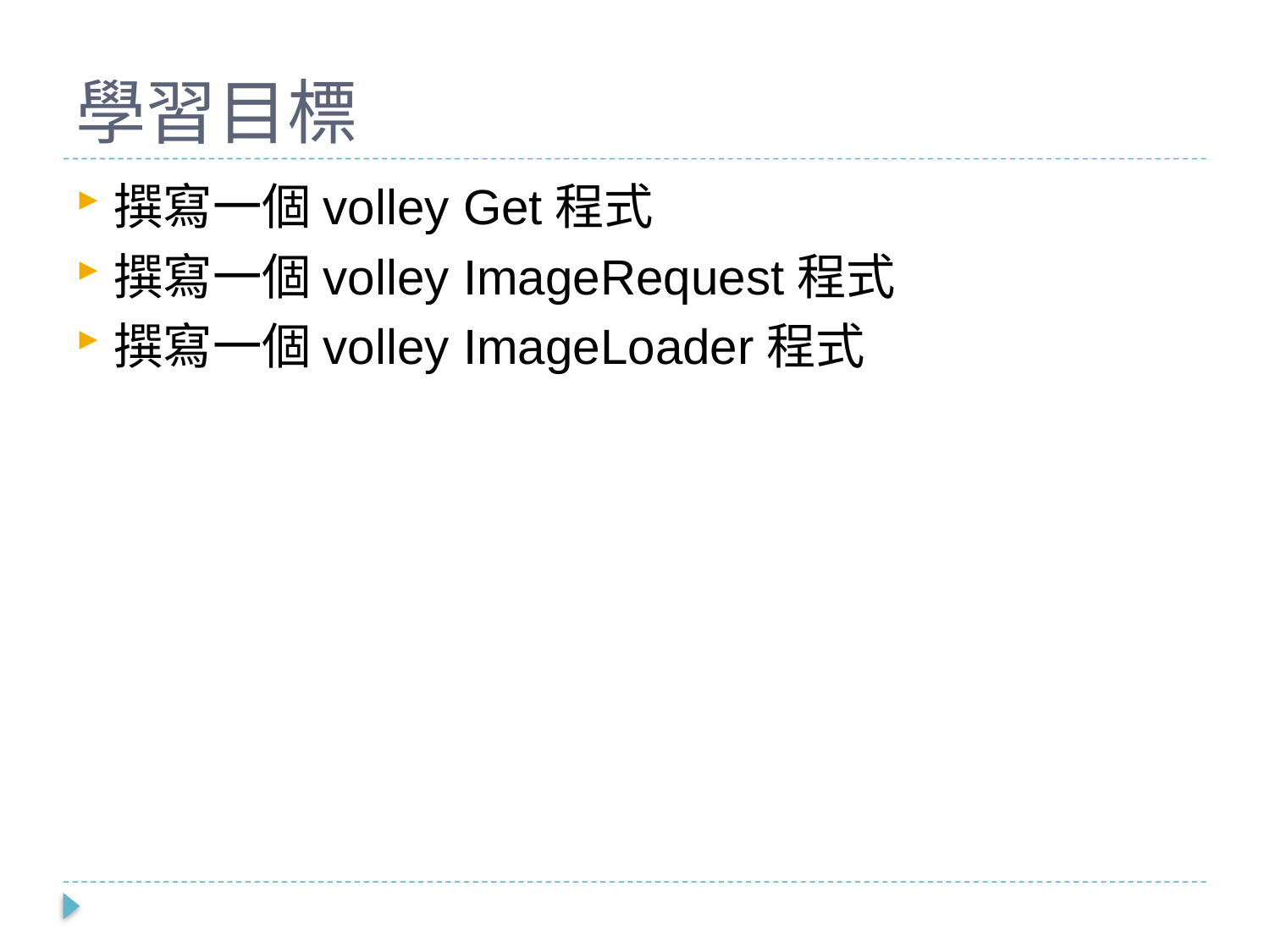

# 學習目標
撰寫一個volley Get程式
撰寫一個volley ImageRequest程式
撰寫一個volley ImageLoader程式